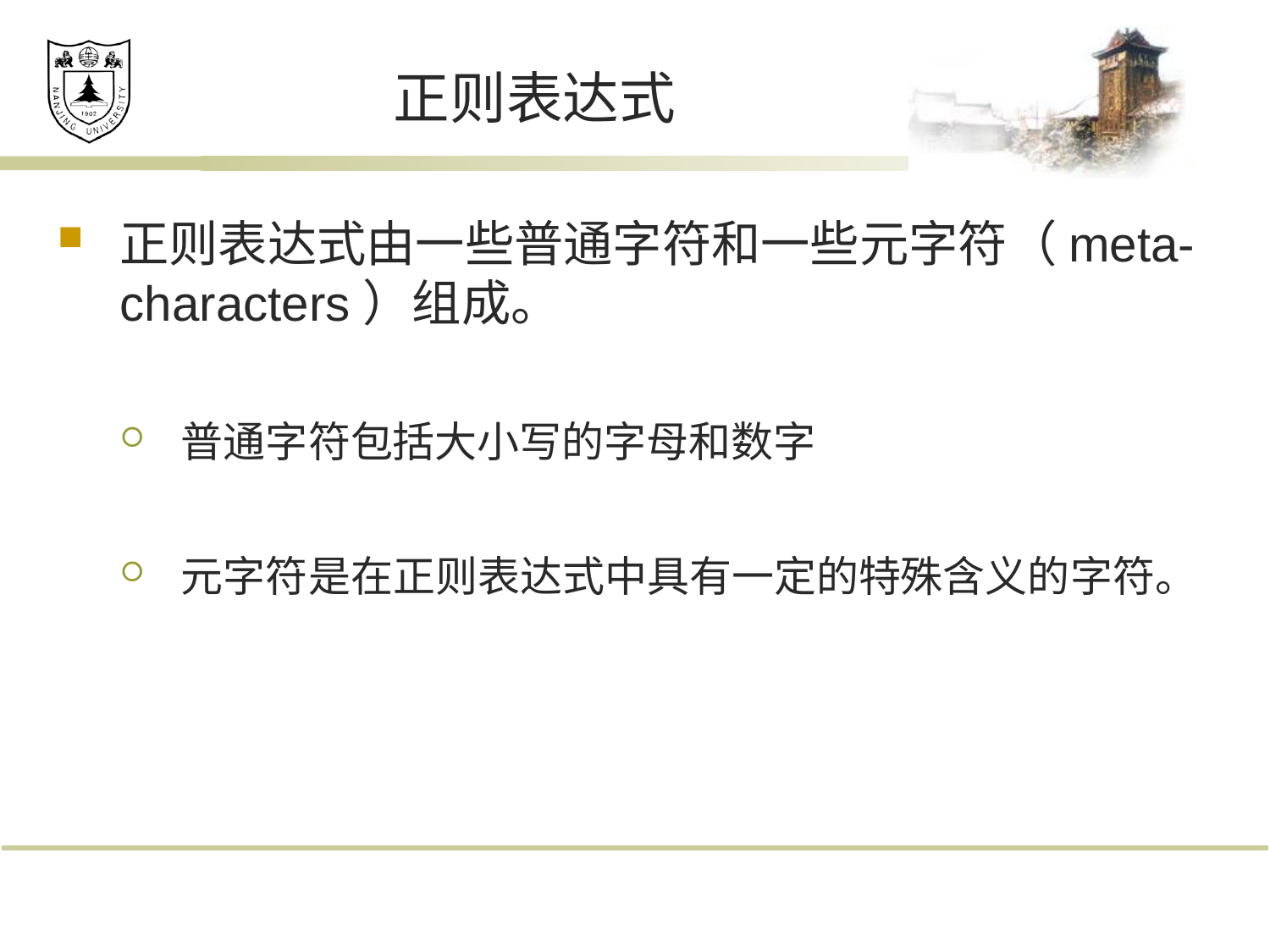

# 正则表达式
正则表达式由一些普通字符和一些元字符（meta-characters）组成。

普通字符包括大小写的字母和数字

元字符是在正则表达式中具有一定的特殊含义的字符。